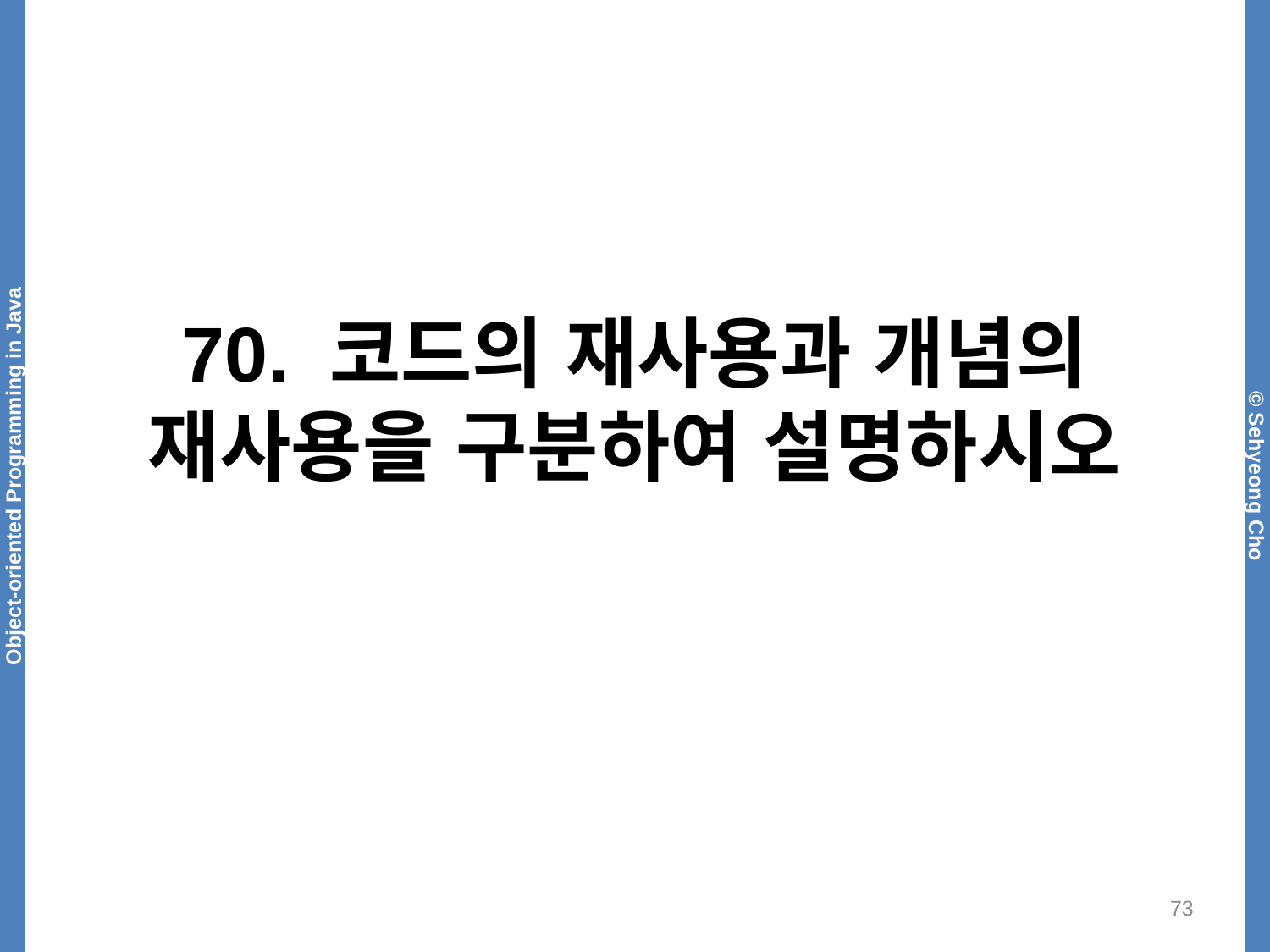

# 70. 코드의 재사용과 개념의 재사용을 구분하여 설명하시오

73